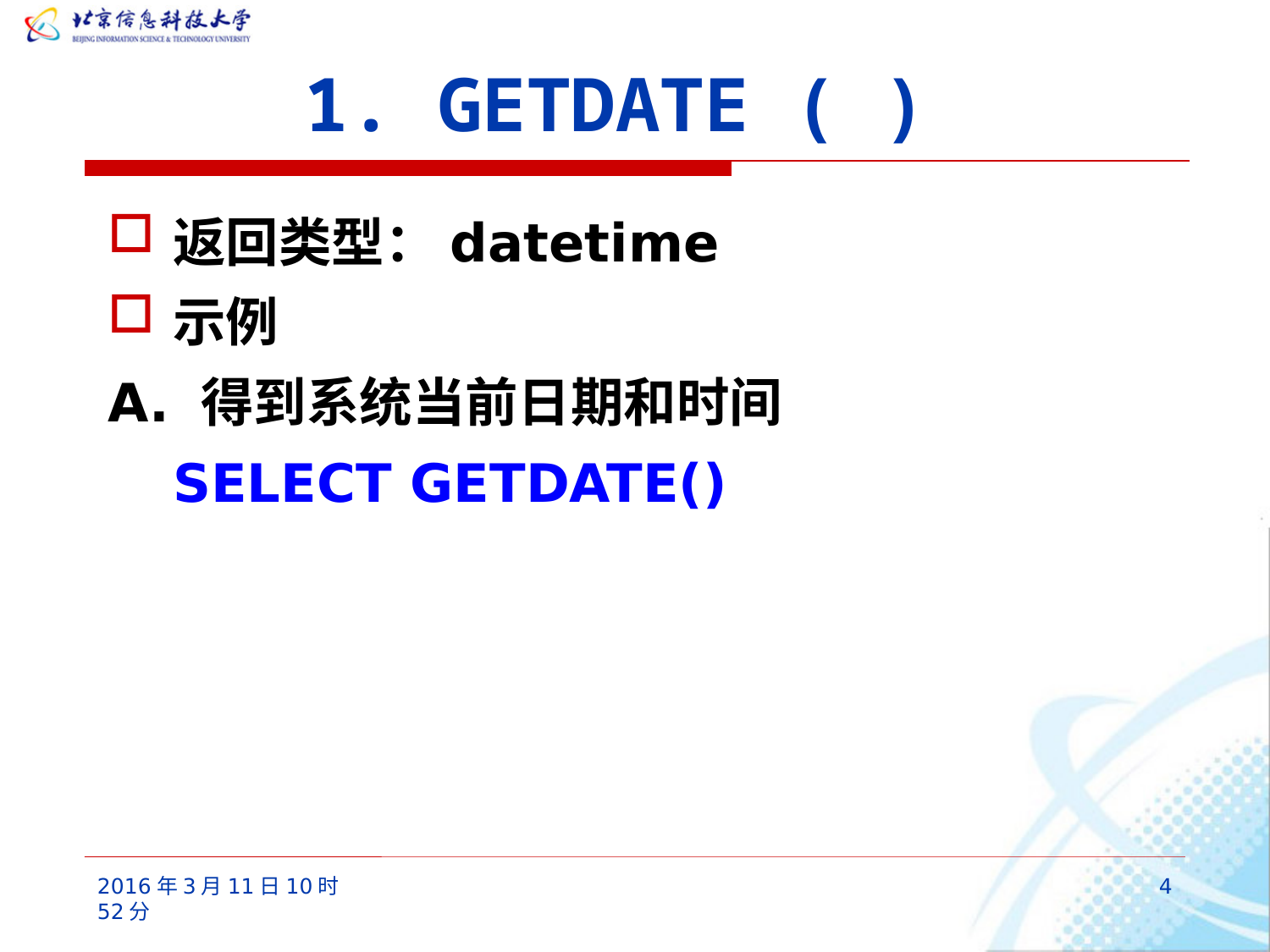

# 1. GETDATE ( )
返回类型：datetime
示例
A. 得到系统当前日期和时间
	SELECT GETDATE()
2016年3月11日10时52分
4